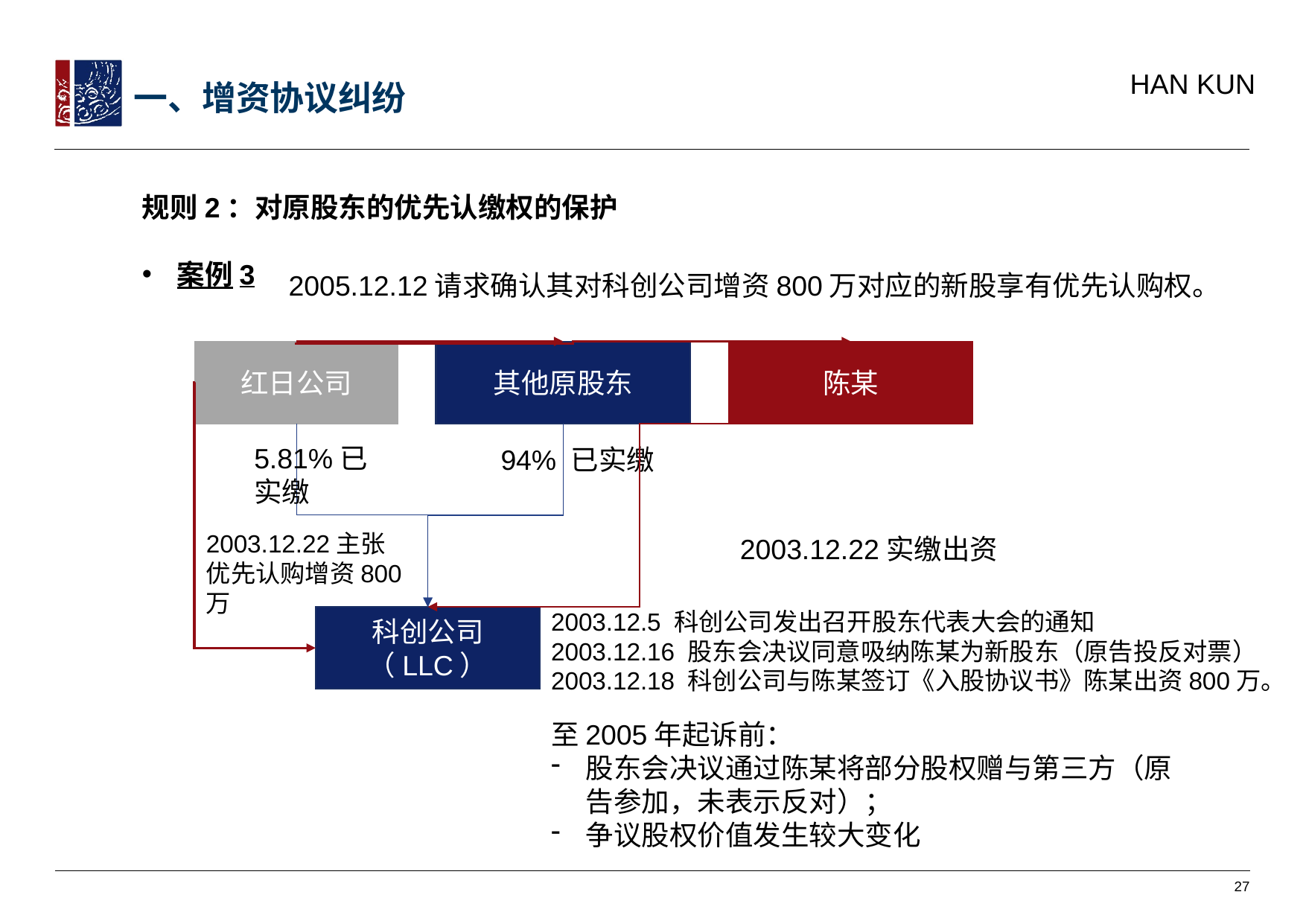

一、增资协议纠纷
规则2：对原股东的优先认缴权的保护

案例3

2005.12.12请求确认其对科创公司增资800万对应的新股享有优先认购权。
陈某
2003.12.5 科创公司发出召开股东代表大会的通知
2003.12.16 股东会决议同意吸纳陈某为新股东（原告投反对票）
2003.12.18 科创公司与陈某签订《入股协议书》陈某出资800万。

红日公司
其他原股东
5.81%已实缴
94% 已实缴
2003.12.22主张优先认购增资800万
2003.12.22实缴出资
科创公司
（LLC）
至2005年起诉前：
股东会决议通过陈某将部分股权赠与第三方（原告参加，未表示反对）；
争议股权价值发生较大变化